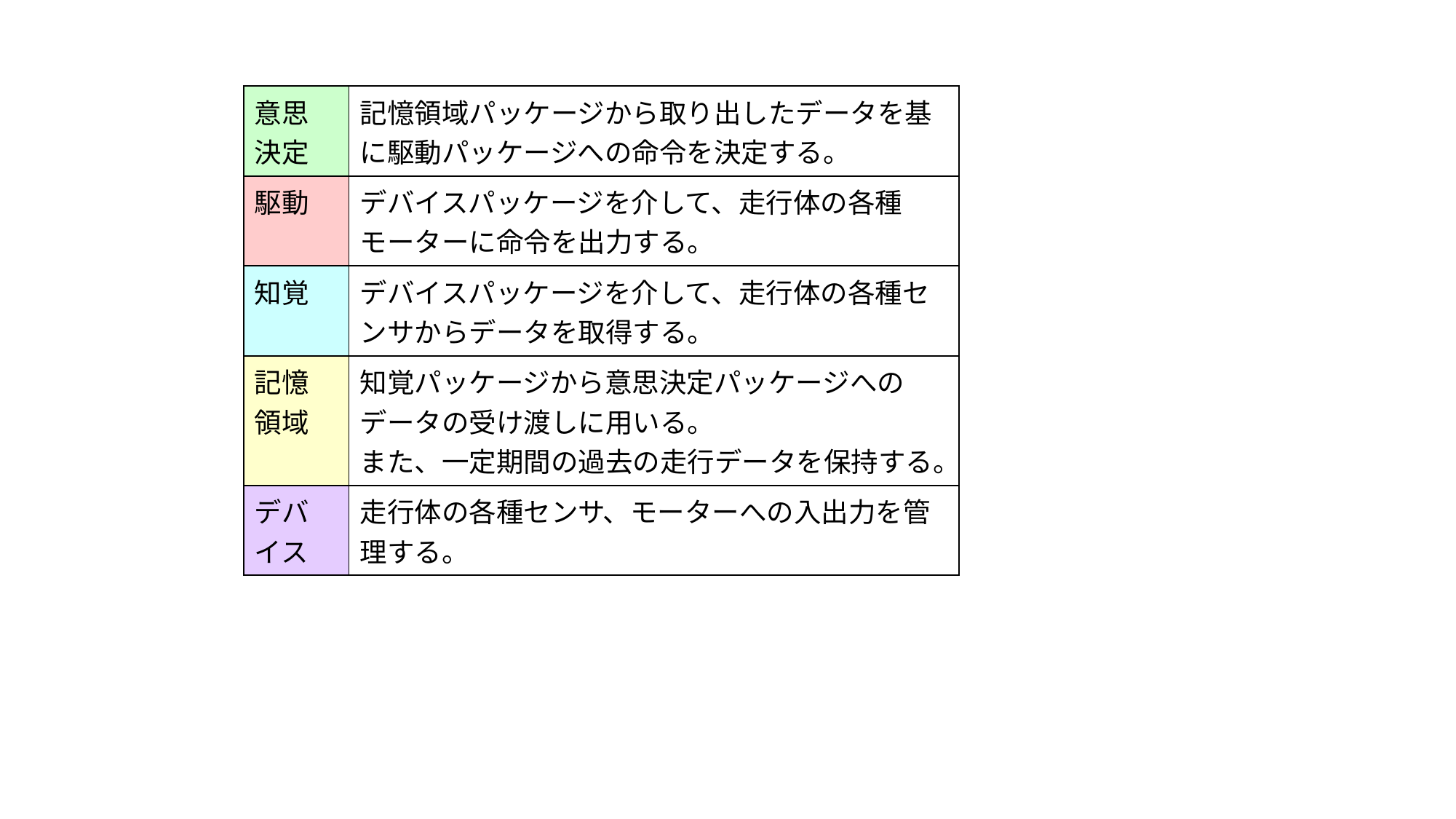

| 意思 決定 | 記憶領域パッケージから取り出したデータを基に駆動パッケージへの命令を決定する。 |
| --- | --- |
| 駆動 | デバイスパッケージを介して、走行体の各種モーターに命令を出力する。 |
| 知覚 | デバイスパッケージを介して、走行体の各種センサからデータを取得する。 |
| 記憶 領域 | 知覚パッケージから意思決定パッケージへのデータの受け渡しに用いる。 また、一定期間の過去の走行データを保持する。 |
| デバ イス | 走行体の各種センサ、モーターへの入出力を管理する。 |